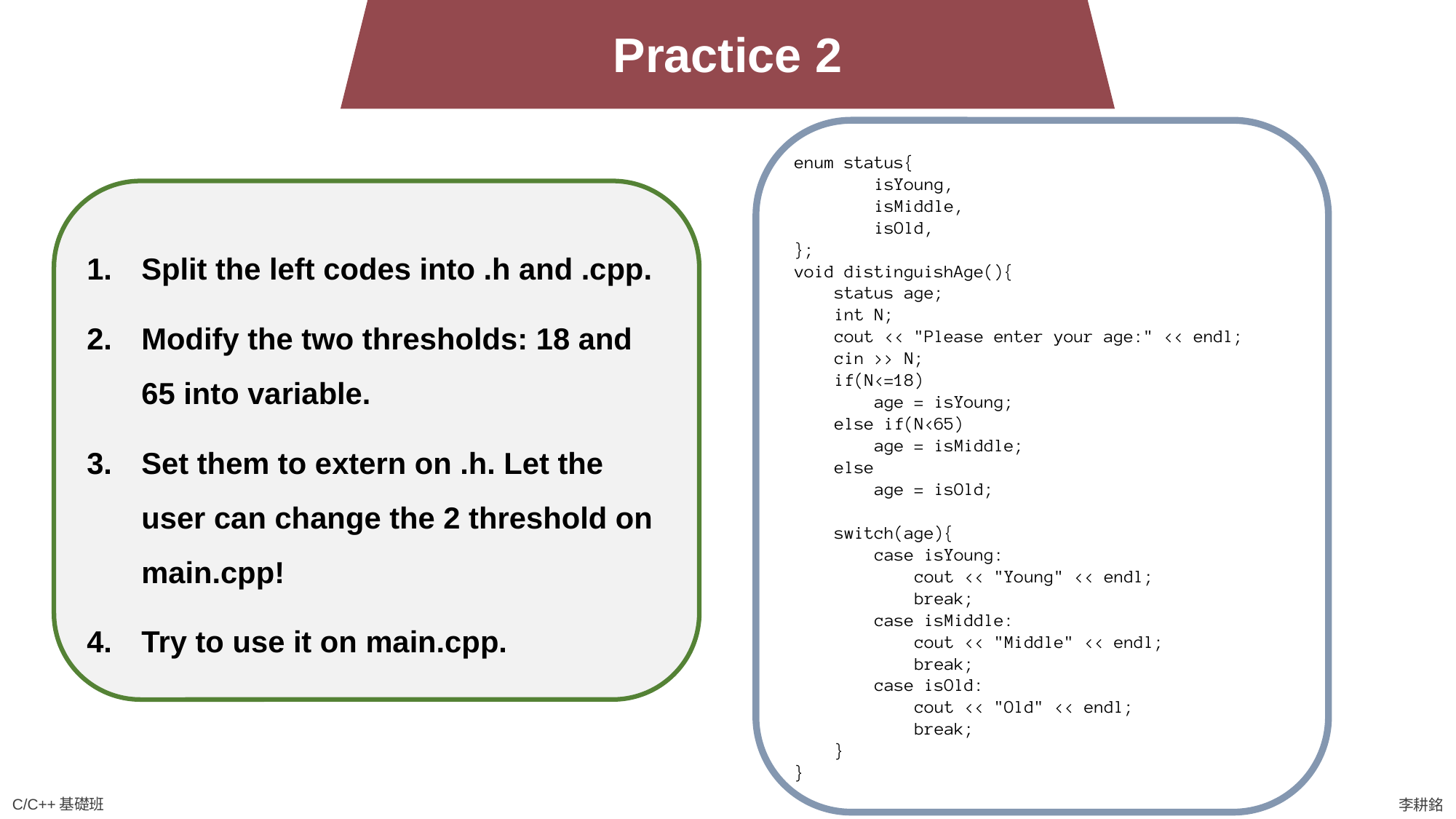

Practice 2
enum status{
        isYoung,
        isMiddle,
        isOld,
};
void distinguishAge(){
    status age;
    int N;
    cout << "Please enter your age:" << endl;
    cin >> N;
    if(N<=18)
        age = isYoung;
    else if(N<65)
        age = isMiddle;
    else
        age = isOld;

    switch(age){
        case isYoung:
            cout << "Young" << endl;
            break;
        case isMiddle:
            cout << "Middle" << endl;
            break;
        case isOld:
            cout << "Old" << endl;
            break;
    }
}

Split the left codes into .h and .cpp.
Modify the two thresholds: 18 and 65 into variable.
Set them to extern on .h. Let the user can change the 2 threshold on main.cpp!
Try to use it on main.cpp.
C/C++基礎班
李耕銘